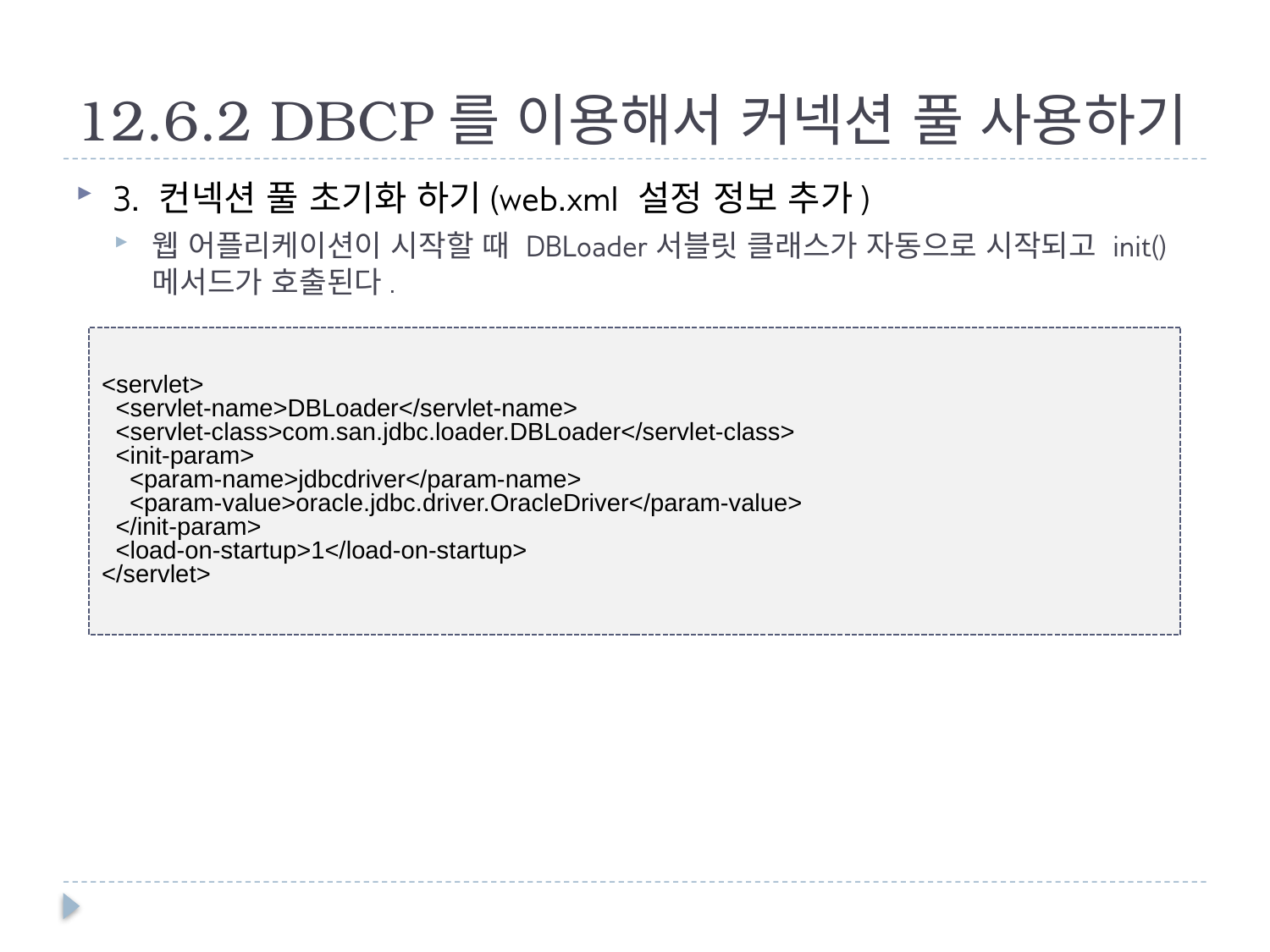

# 12.6.2 DBCP를 이용해서 커넥션 풀 사용하기
3. 컨넥션 풀 초기화 하기(web.xml 설정 정보 추가)
웹 어플리케이션이 시작할 때 DBLoader서블릿 클래스가 자동으로 시작되고 init() 메서드가 호출된다.

<servlet>
  <servlet-name>DBLoader</servlet-name>
  <servlet-class>com.san.jdbc.loader.DBLoader</servlet-class>
  <init-param>
    <param-name>jdbcdriver</param-name>
    <param-value>oracle.jdbc.driver.OracleDriver</param-value>
  </init-param>
  <load-on-startup>1</load-on-startup>
</servlet>